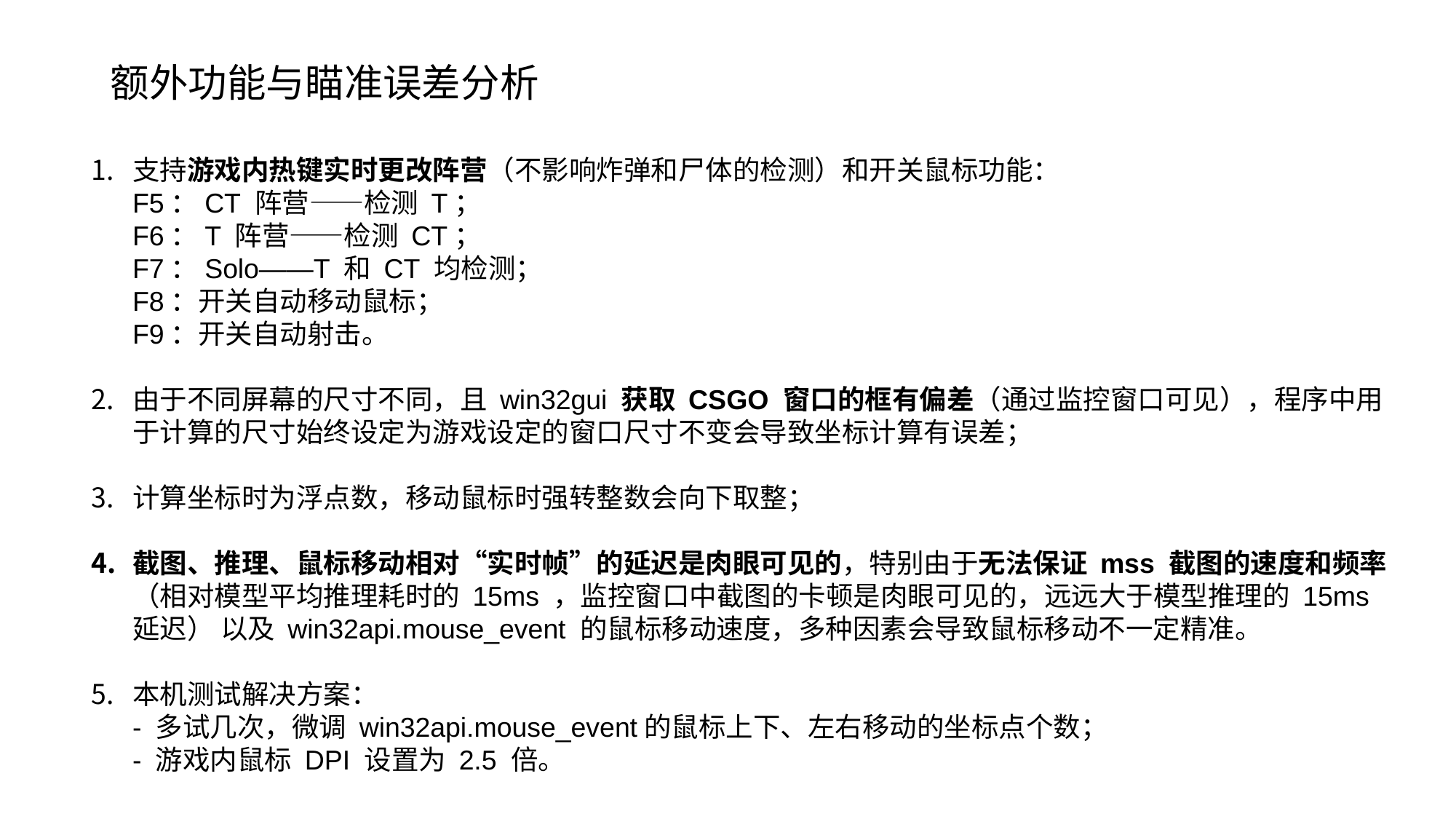

额外功能与瞄准误差分析
支持游戏内热键实时更改阵营（不影响炸弹和尸体的检测）和开关鼠标功能：
F5：CT 阵营——检测 T；
F6：T 阵营——检测 CT；
F7：Solo——T 和 CT 均检测；
F8：开关自动移动鼠标；
F9：开关自动射击。

由于不同屏幕的尺寸不同，且 win32gui 获取 CSGO 窗口的框有偏差（通过监控窗口可见），程序中用于计算的尺寸始终设定为游戏设定的窗口尺寸不变会导致坐标计算有误差；
计算坐标时为浮点数，移动鼠标时强转整数会向下取整；

截图、推理、鼠标移动相对“实时帧”的延迟是肉眼可见的，特别由于无法保证 mss 截图的速度和频率（相对模型平均推理耗时的 15ms ，监控窗口中截图的卡顿是肉眼可见的，远远大于模型推理的 15ms 延迟） 以及 win32api.mouse_event 的鼠标移动速度，多种因素会导致鼠标移动不一定精准。

本机测试解决方案：
- 多试几次，微调 win32api.mouse_event的鼠标上下、左右移动的坐标点个数；
- 游戏内鼠标 DPI 设置为 2.5 倍。